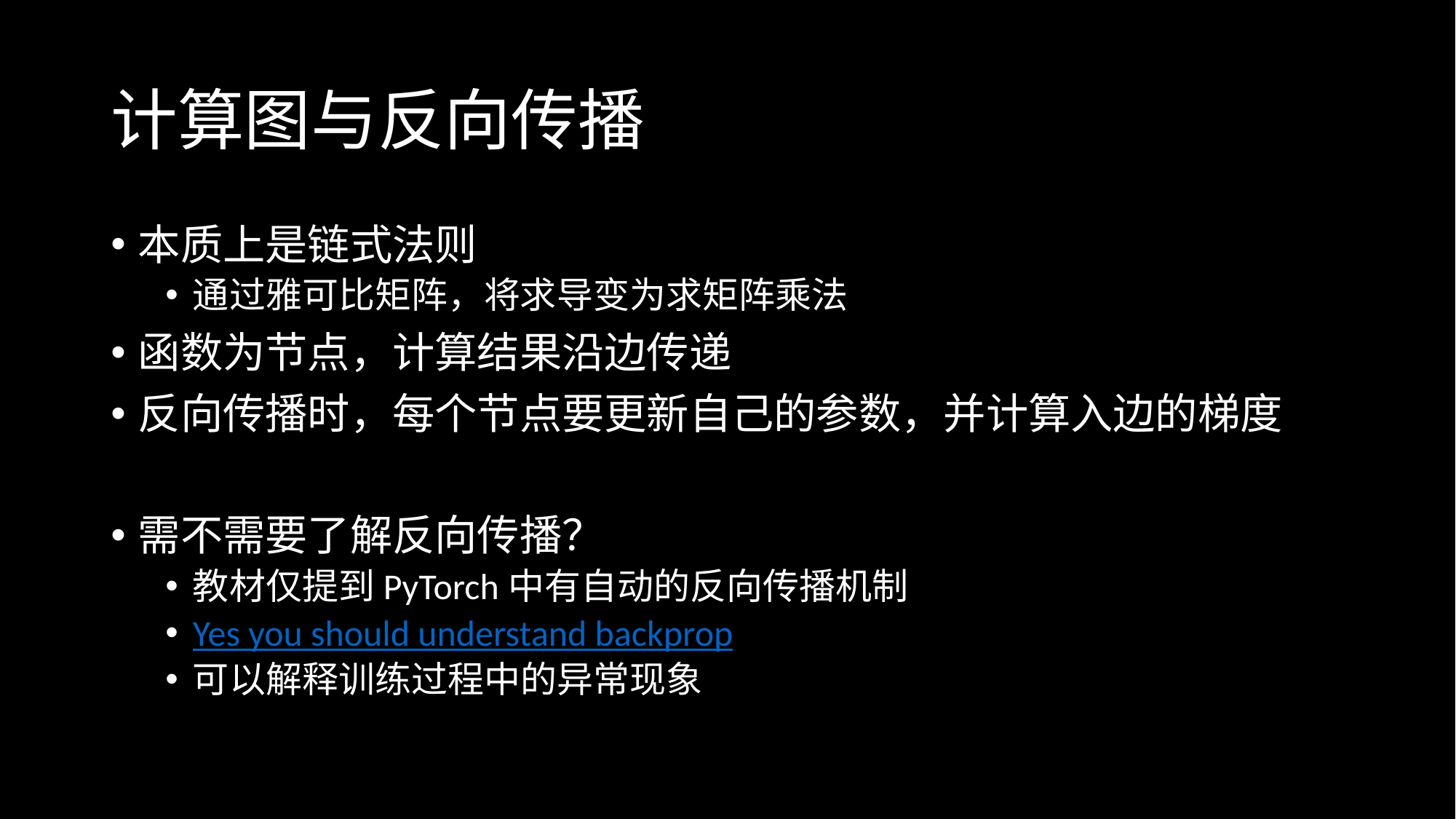

# 计算图与反向传播
本质上是链式法则
通过雅可比矩阵，将求导变为求矩阵乘法
函数为节点，计算结果沿边传递
反向传播时，每个节点要更新自己的参数，并计算入边的梯度

需不需要了解反向传播？
教材仅提到PyTorch中有自动的反向传播机制
Yes you should understand backprop
可以解释训练过程中的异常现象